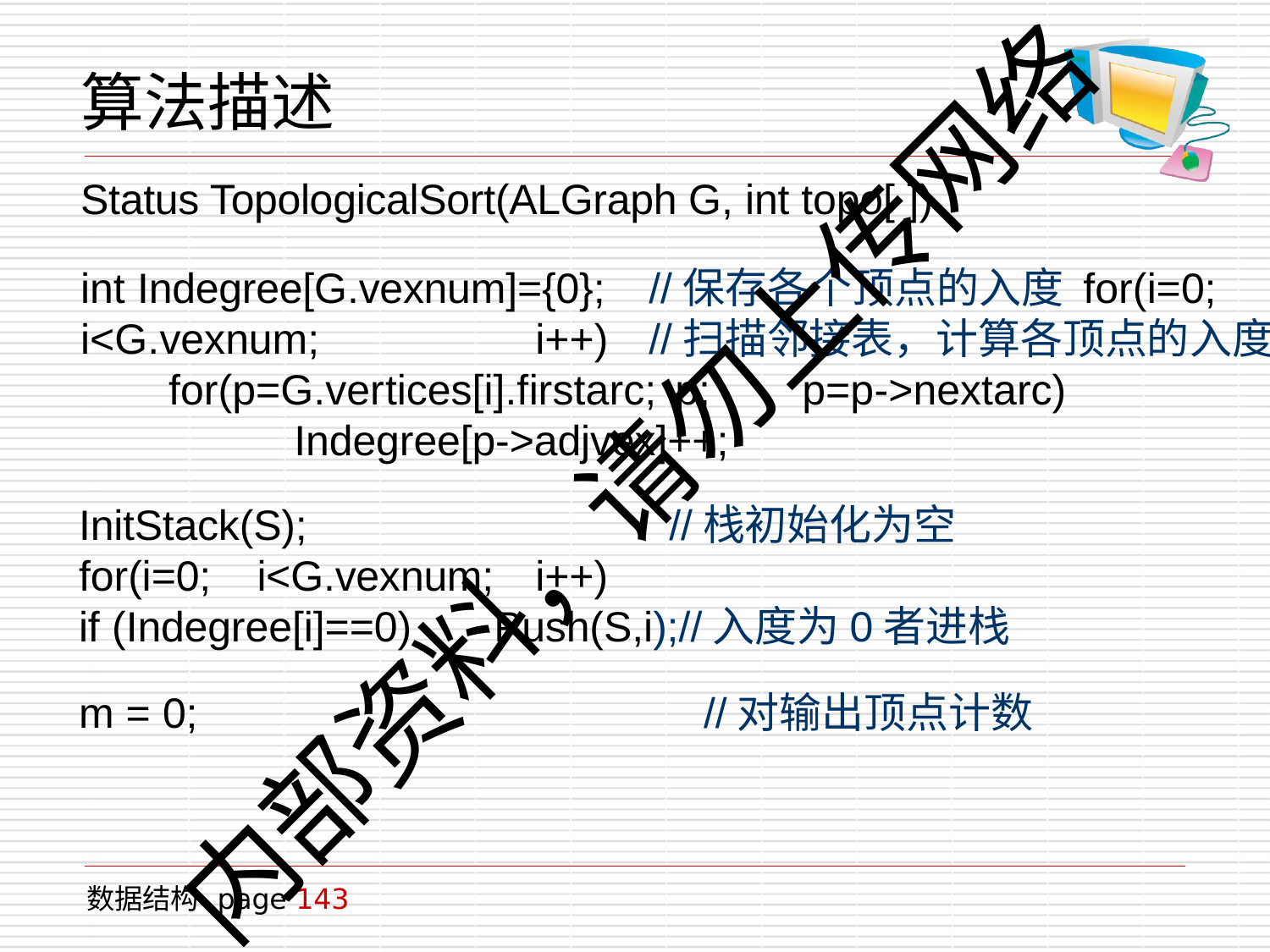

# 算法描述

Status TopologicalSort(ALGraph G, int topo[ ])
int Indegree[G.vexnum]={0};	//保存各个顶点的入度 for(i=0;	i<G.vexnum;	i++)	//扫描邻接表，计算各顶点的入度
for(p=G.vertices[i].firstarc;	p;	p=p->nextarc)  Indegree[p->adjvex]++;
InitStack(S);	//栈初始化为空
for(i=0;	i<G.vexnum;	i++)
if (Indegree[i]==0)	Push(S,i);//入度为0者进栈
m = 0;	//对输出顶点计数
内部资料，请勿上传网络

数据结构 page 143